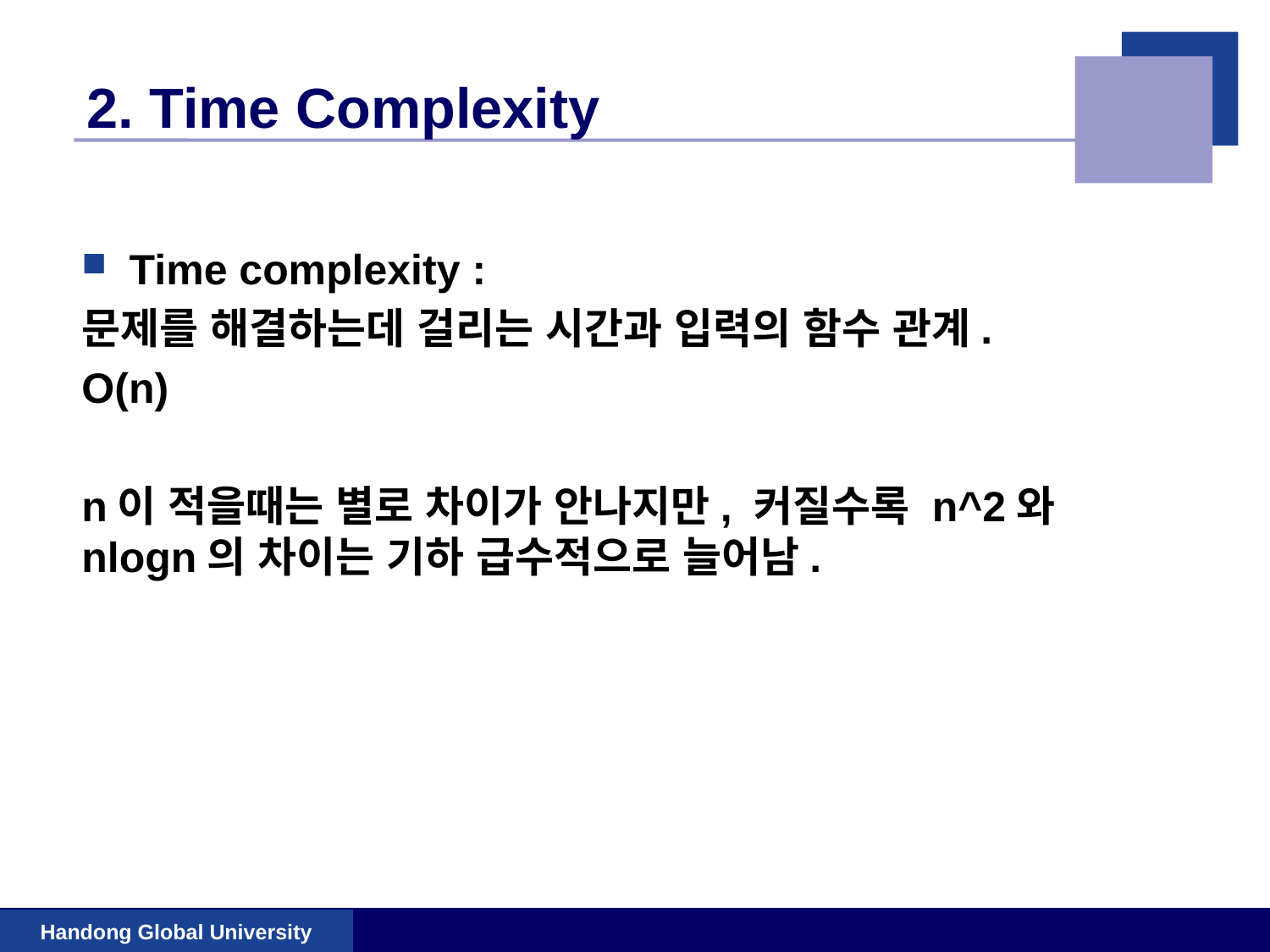

# 2. Time Complexity
Time complexity :
문제를 해결하는데 걸리는 시간과 입력의 함수 관계.
O(n)

n이 적을때는 별로 차이가 안나지만, 커질수록 n^2와 nlogn의 차이는 기하 급수적으로 늘어남.